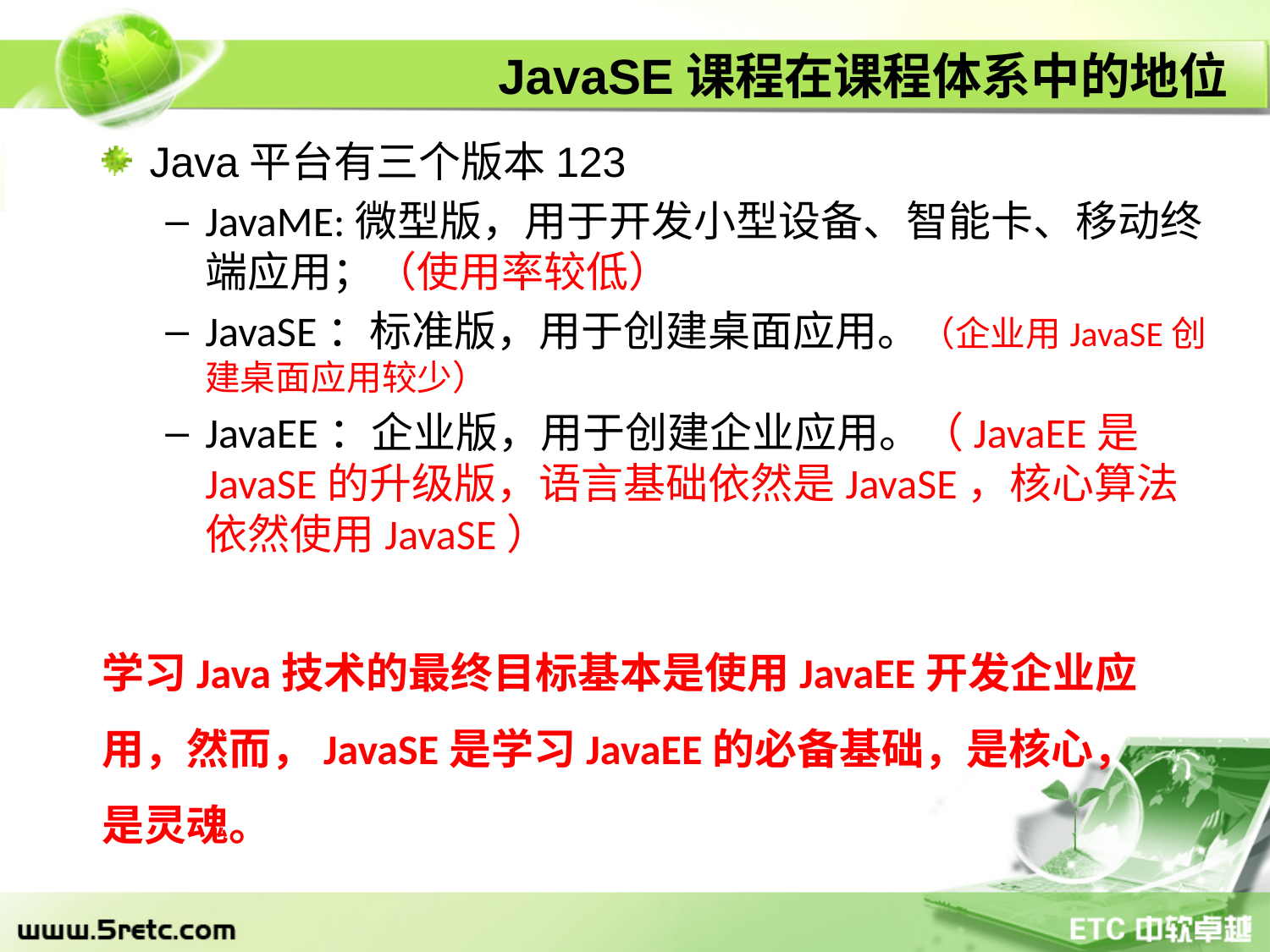

# JavaSE课程在课程体系中的地位
Java平台有三个版本123
JavaME:微型版，用于开发小型设备、智能卡、移动终端应用；（使用率较低）
JavaSE：标准版，用于创建桌面应用。（企业用JavaSE创建桌面应用较少）
JavaEE：企业版，用于创建企业应用。（JavaEE是JavaSE的升级版，语言基础依然是JavaSE，核心算法依然使用JavaSE）
学习Java技术的最终目标基本是使用JavaEE开发企业应用，然而，JavaSE是学习JavaEE的必备基础，是核心，是灵魂。